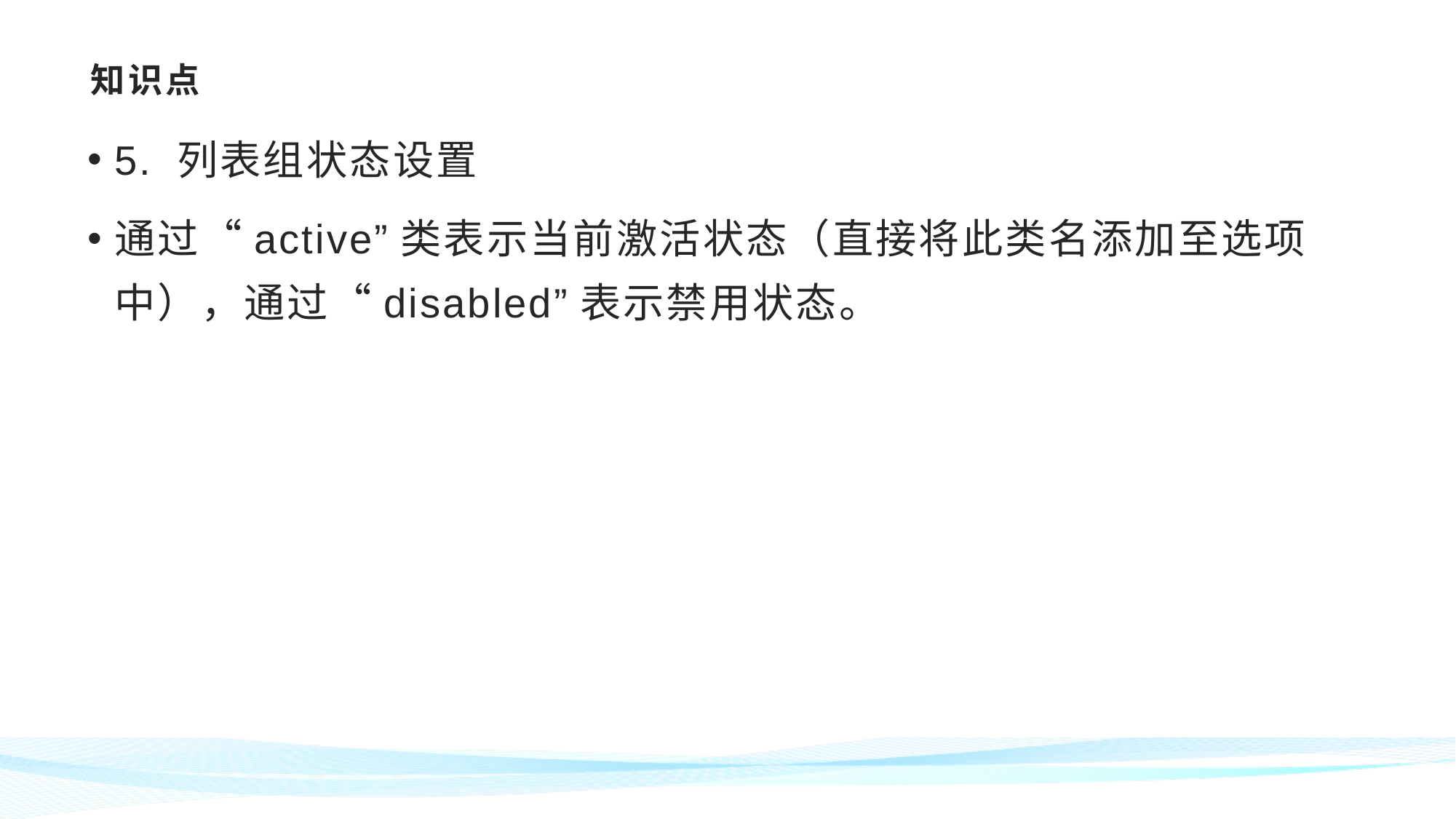

# 知识点
5. 列表组状态设置
通过“active”类表示当前激活状态（直接将此类名添加至选项中），通过“disabled”表示禁用状态。